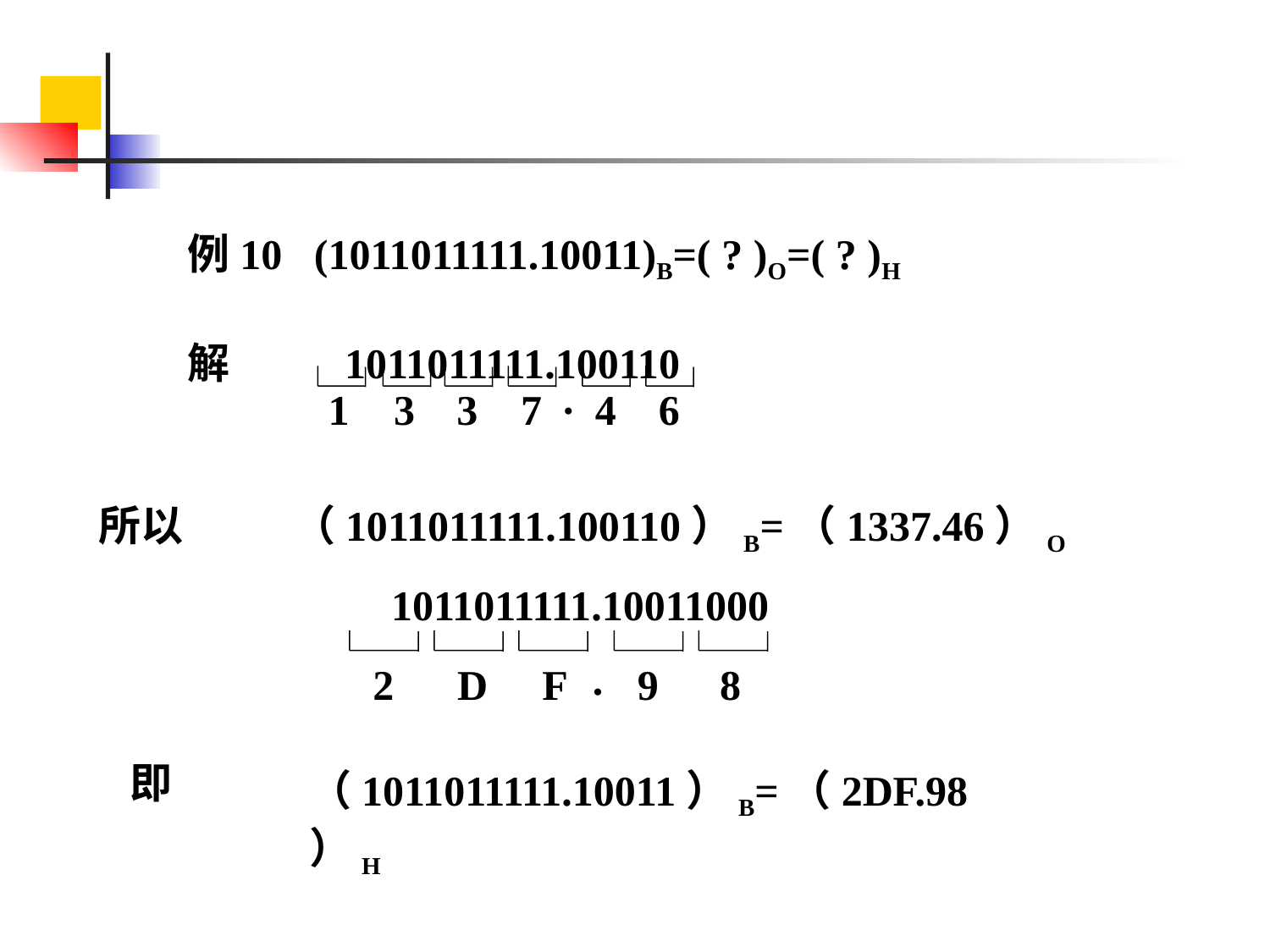

例10   (1011011111.10011)B=( ? )O=( ? )H
解           1011011111.100110

.

1
3
3
7
4
6
所以
（1011011111.100110）B=（1337.46）O
1011011111.10011000

.
2
D
F
9
8
即
（1011011111.10011）B=（2DF.98）H